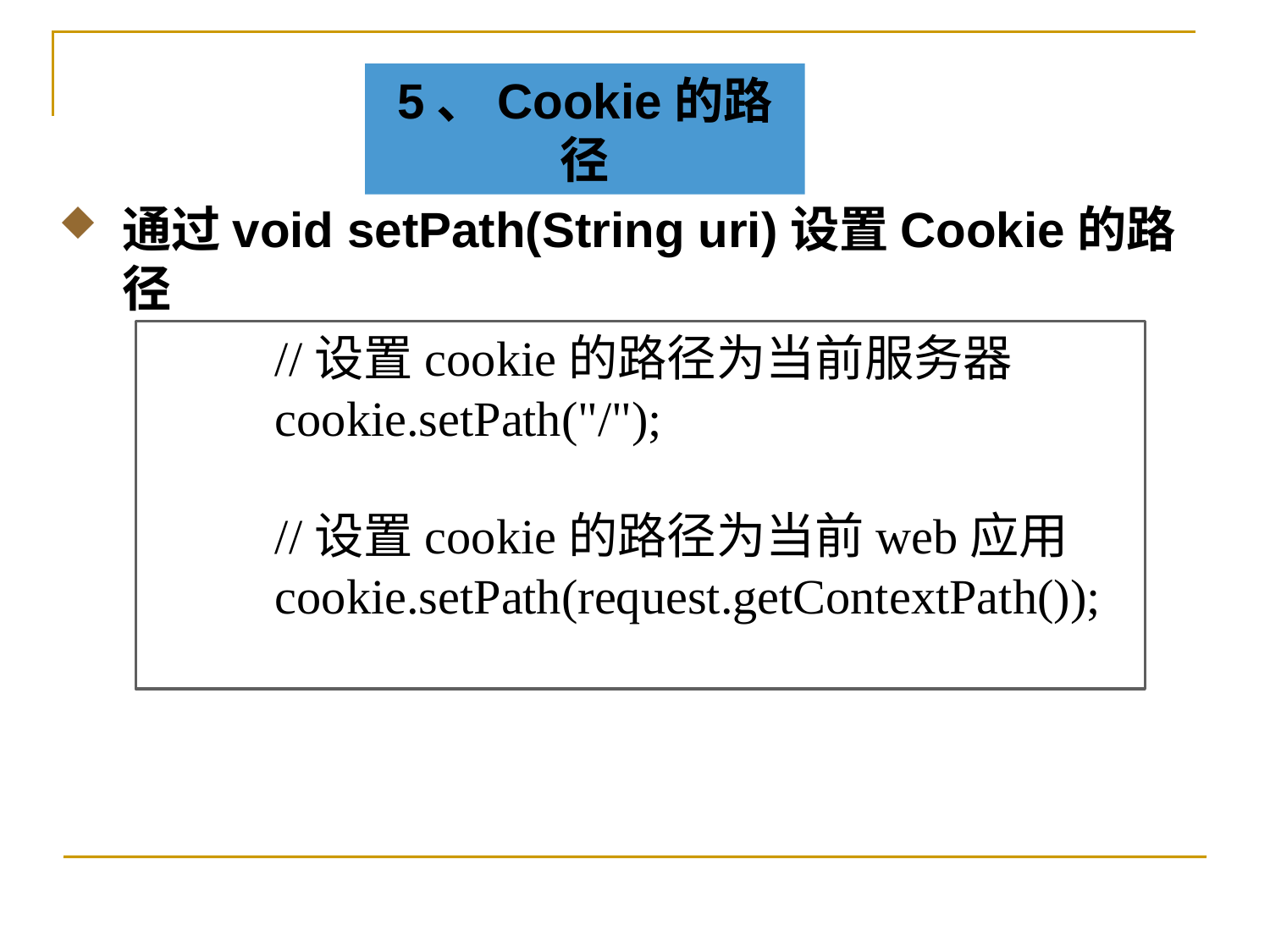

5、Cookie的路径
通过void setPath(String uri)设置Cookie的路径
	//设置cookie的路径为当前服务器
	cookie.setPath("/");

	//设置cookie的路径为当前web应用
	cookie.setPath(request.getContextPath());